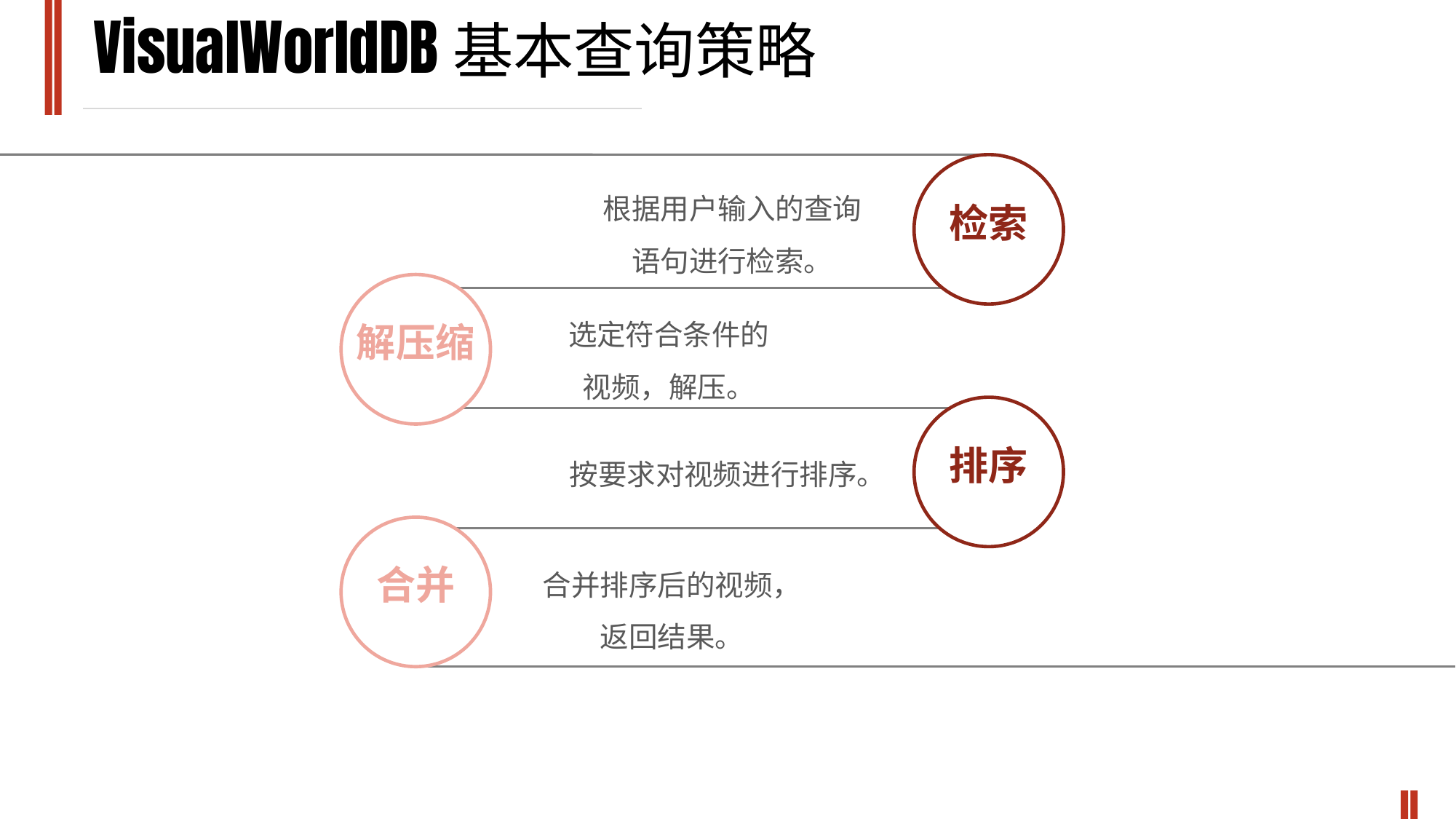

VisualWorldDB基本查询策略

根据用户输入的查询
语句进行检索。
检索

选定符合条件的
视频，解压。
解压缩

按要求对视频进行排序。
排序

合并排序后的视频，
返回结果。
合并